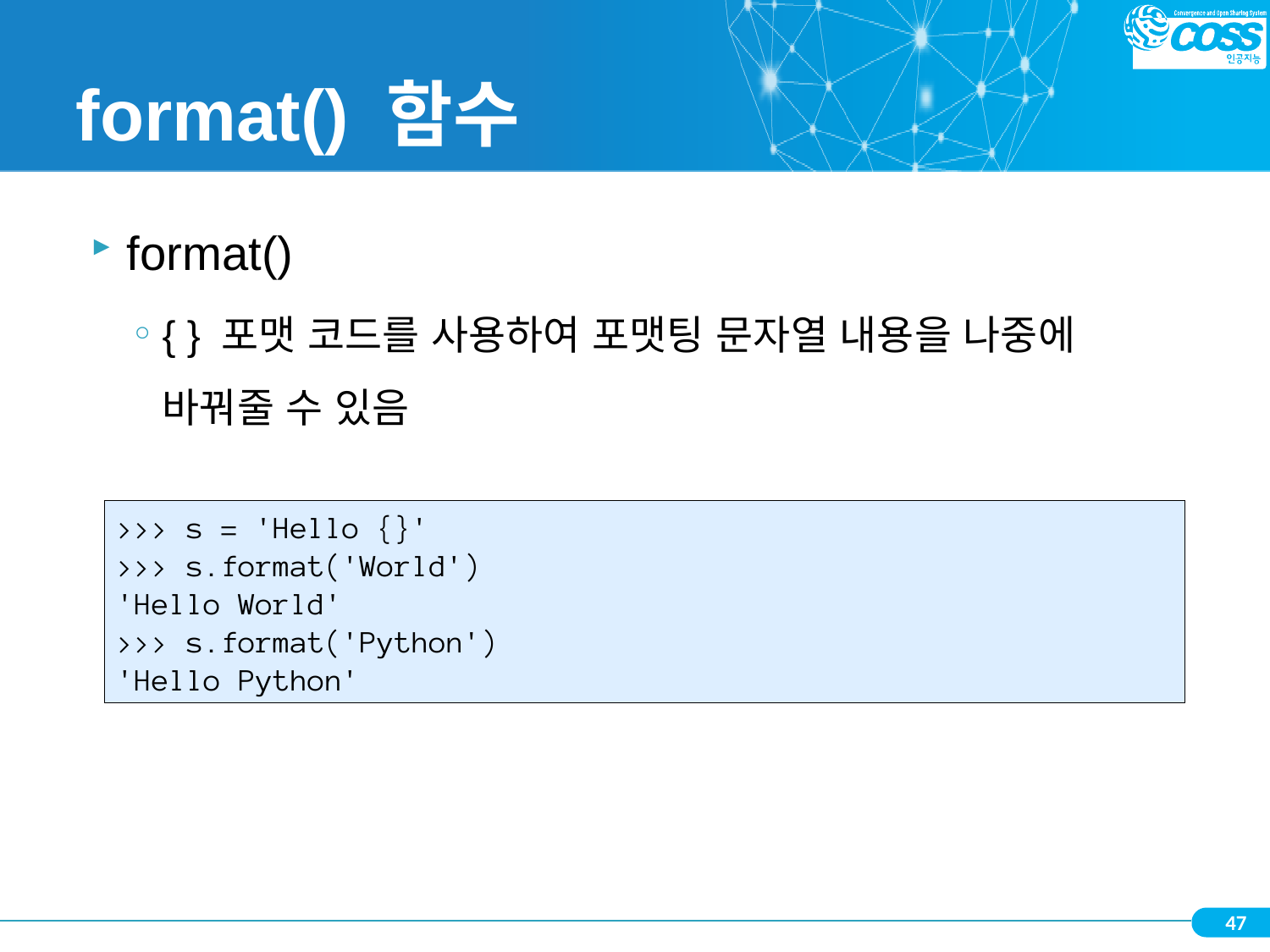

# format() 함수
format()
{ } 포맷 코드를 사용하여 포맷팅 문자열 내용을 나중에 바꿔줄 수 있음
>>> s = 'Hello {}'
>>> s.format('World')
'Hello World'
>>> s.format('Python')
'Hello Python'